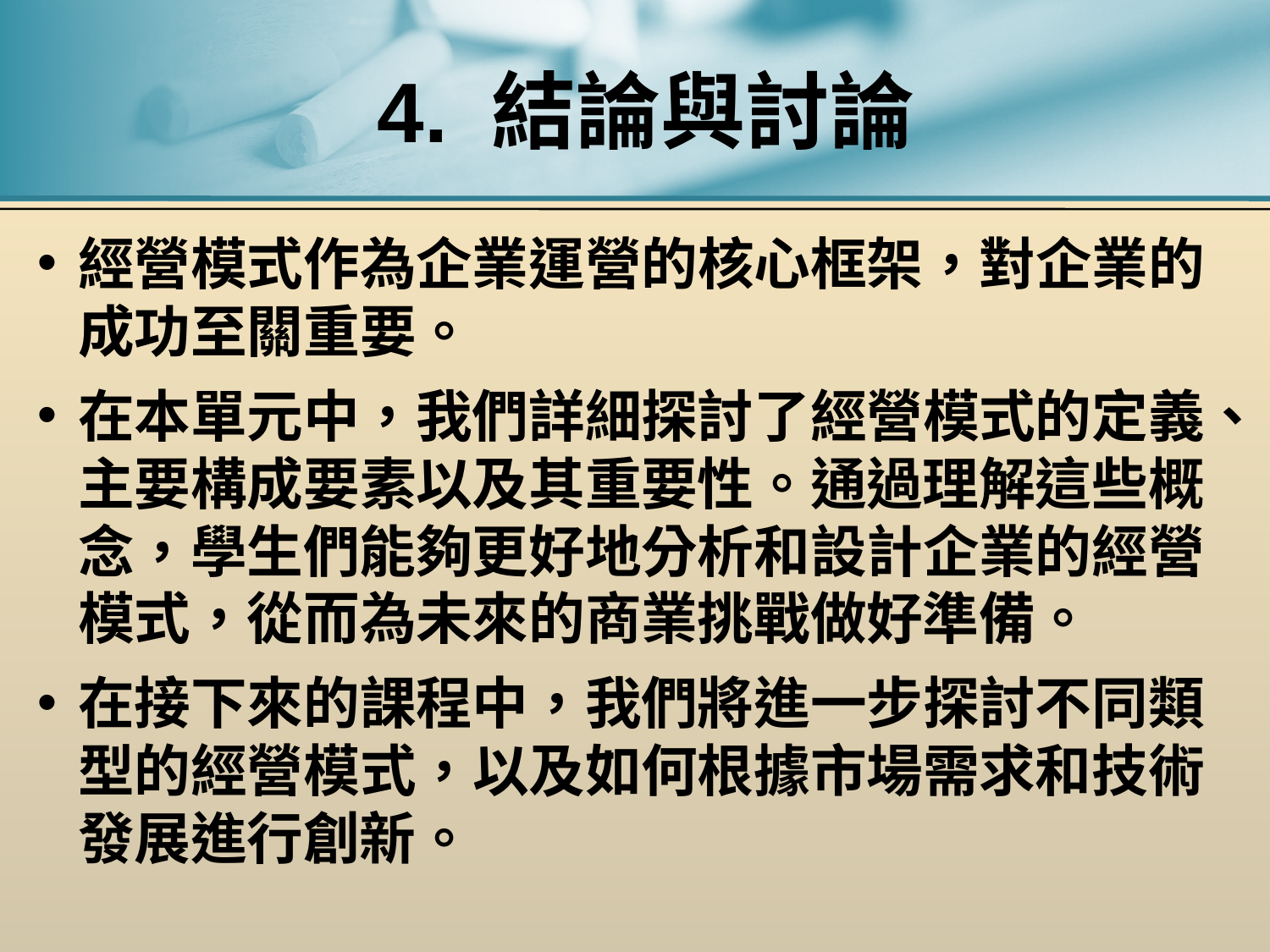

# 4. 結論與討論
經營模式作為企業運營的核心框架，對企業的成功至關重要。
在本單元中，我們詳細探討了經營模式的定義、主要構成要素以及其重要性。通過理解這些概念，學生們能夠更好地分析和設計企業的經營模式，從而為未來的商業挑戰做好準備。
在接下來的課程中，我們將進一步探討不同類型的經營模式，以及如何根據市場需求和技術發展進行創新。